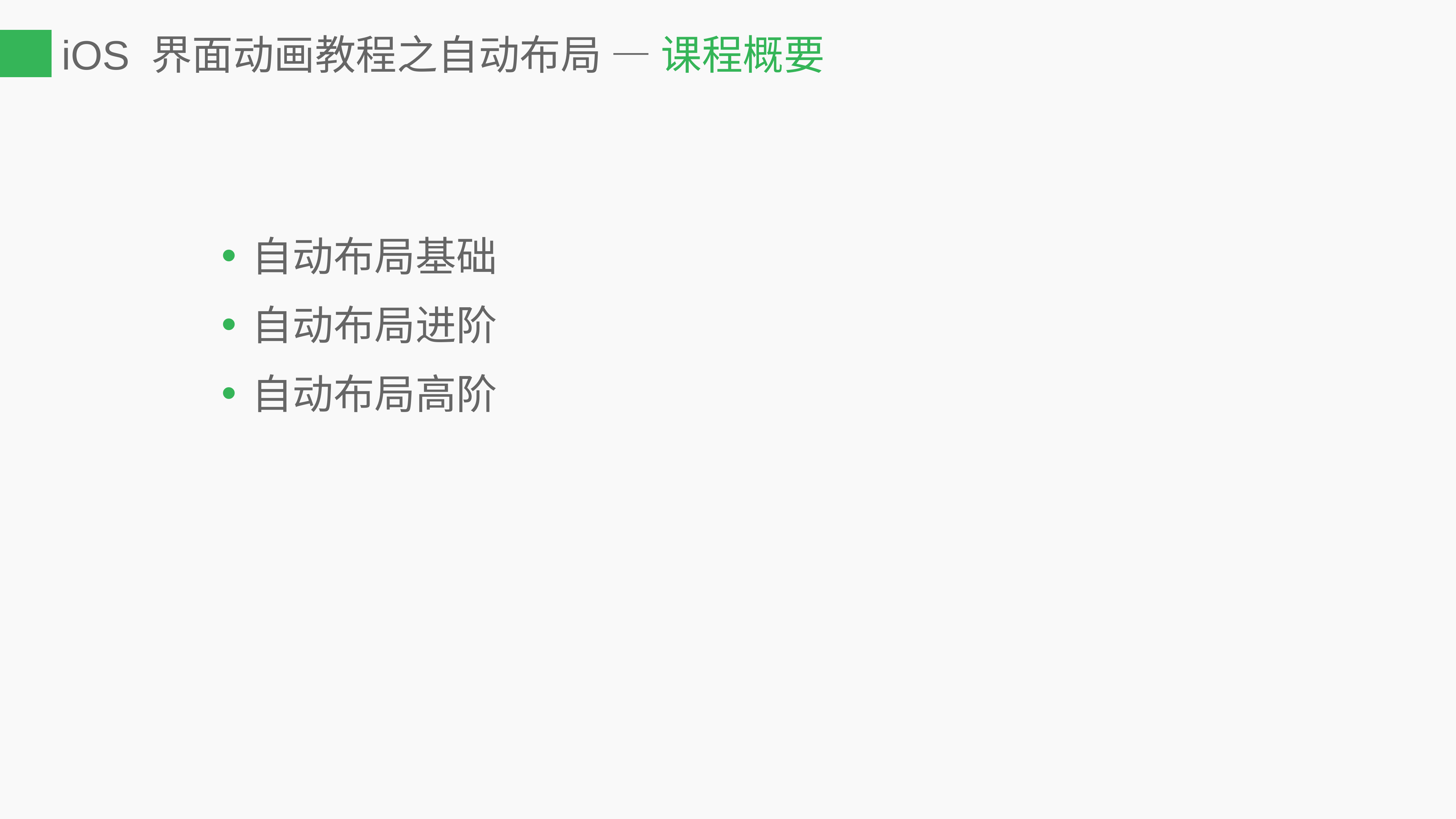

# iOS 界面动画教程之自动布局 — 课程概要
自动布局基础
自动布局进阶
自动布局高阶